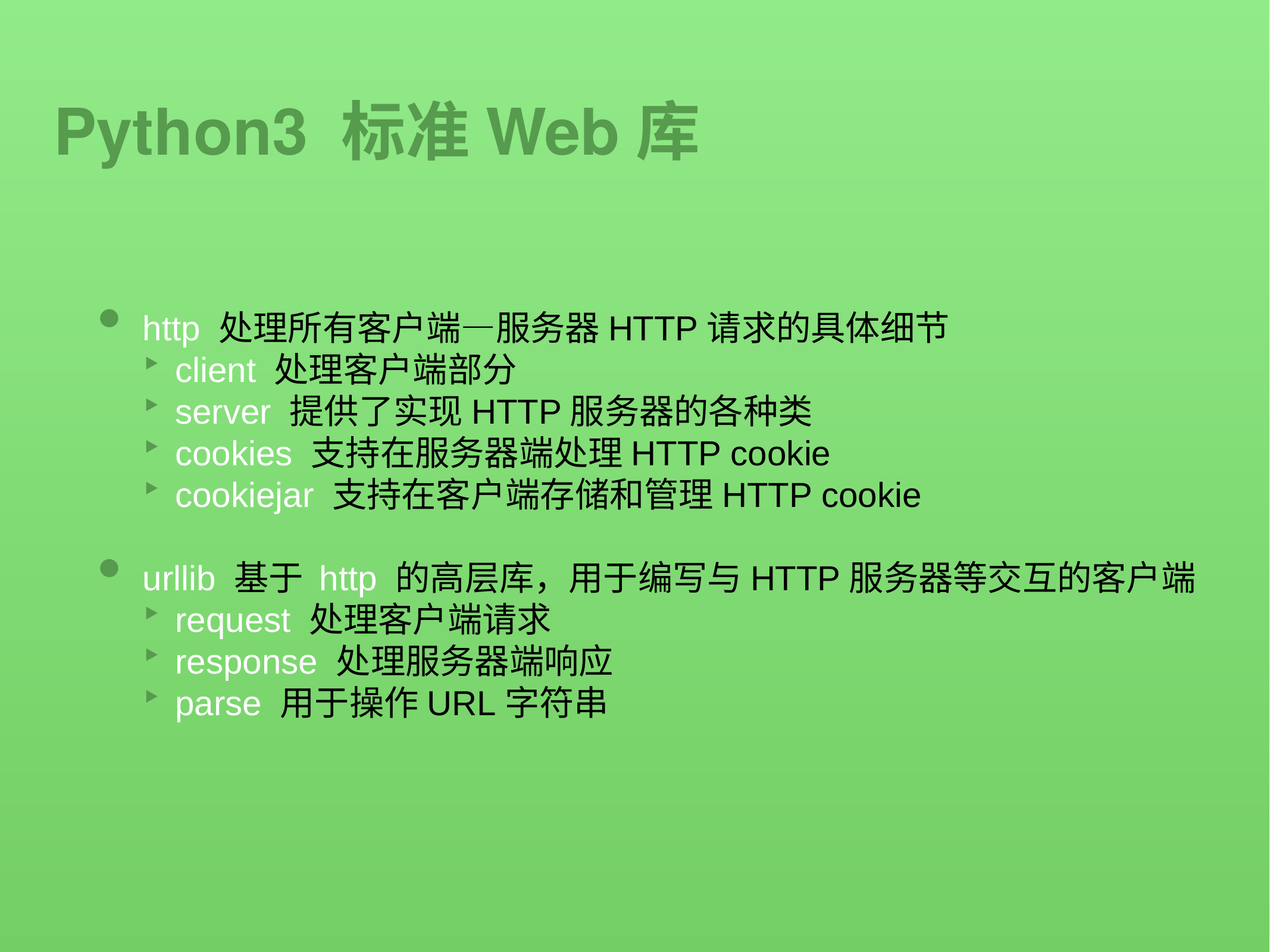

12
Python3 标准Web库
http 处理所有客户端—服务器HTTP请求的具体细节
client 处理客户端部分
server 提供了实现HTTP服务器的各种类
cookies 支持在服务器端处理HTTP cookie
cookiejar 支持在客户端存储和管理HTTP cookie

urllib 基于 http 的高层库，用于编写与HTTP服务器等交互的客户端
request 处理客户端请求
response 处理服务器端响应
parse 用于操作URL字符串